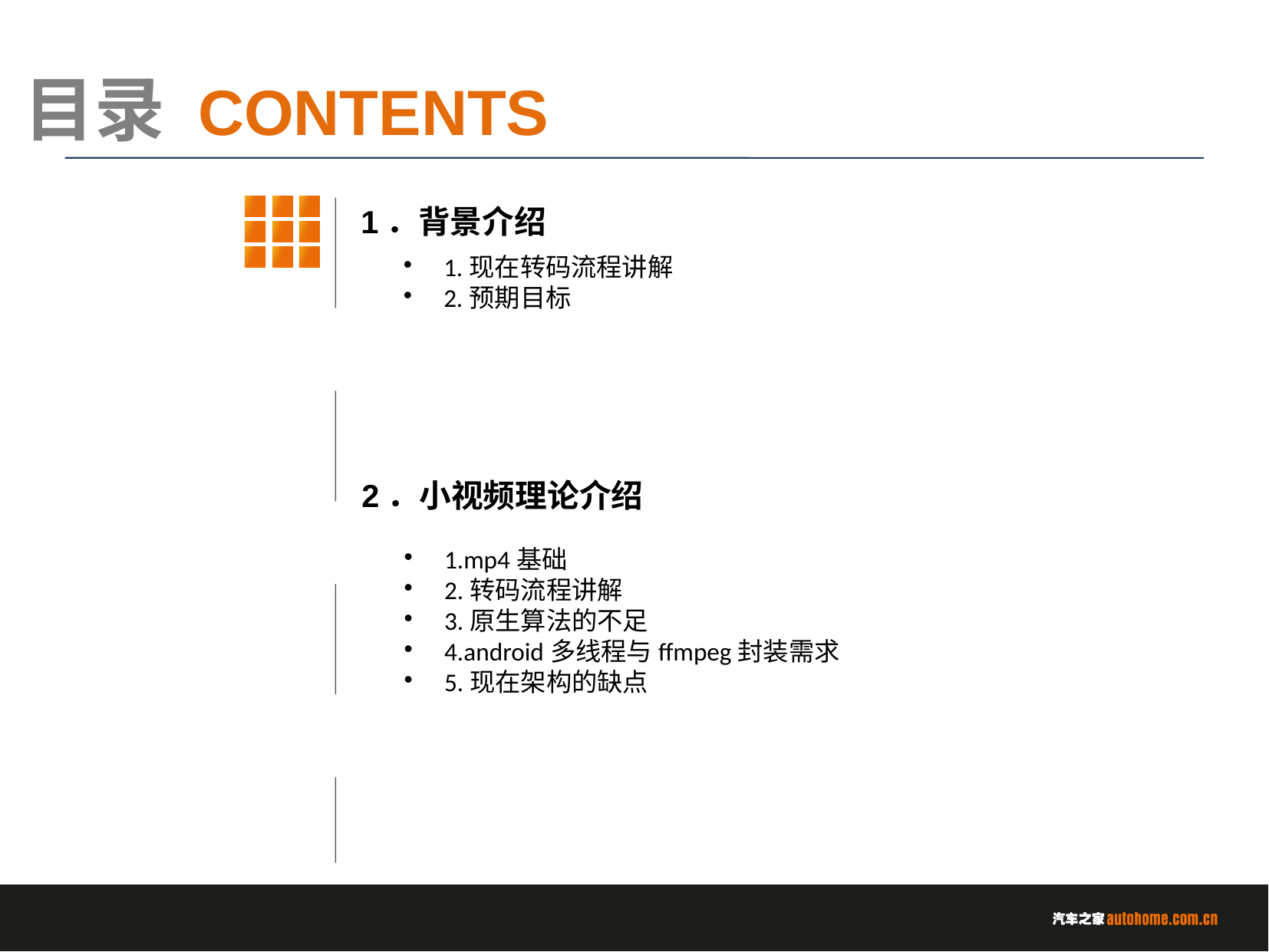

1．背景介绍
1.现在转码流程讲解
2.预期目标
2．小视频理论介绍
1.mp4基础
2.转码流程讲解
3.原生算法的不足
4.android多线程与ffmpeg封装需求
5.现在架构的缺点